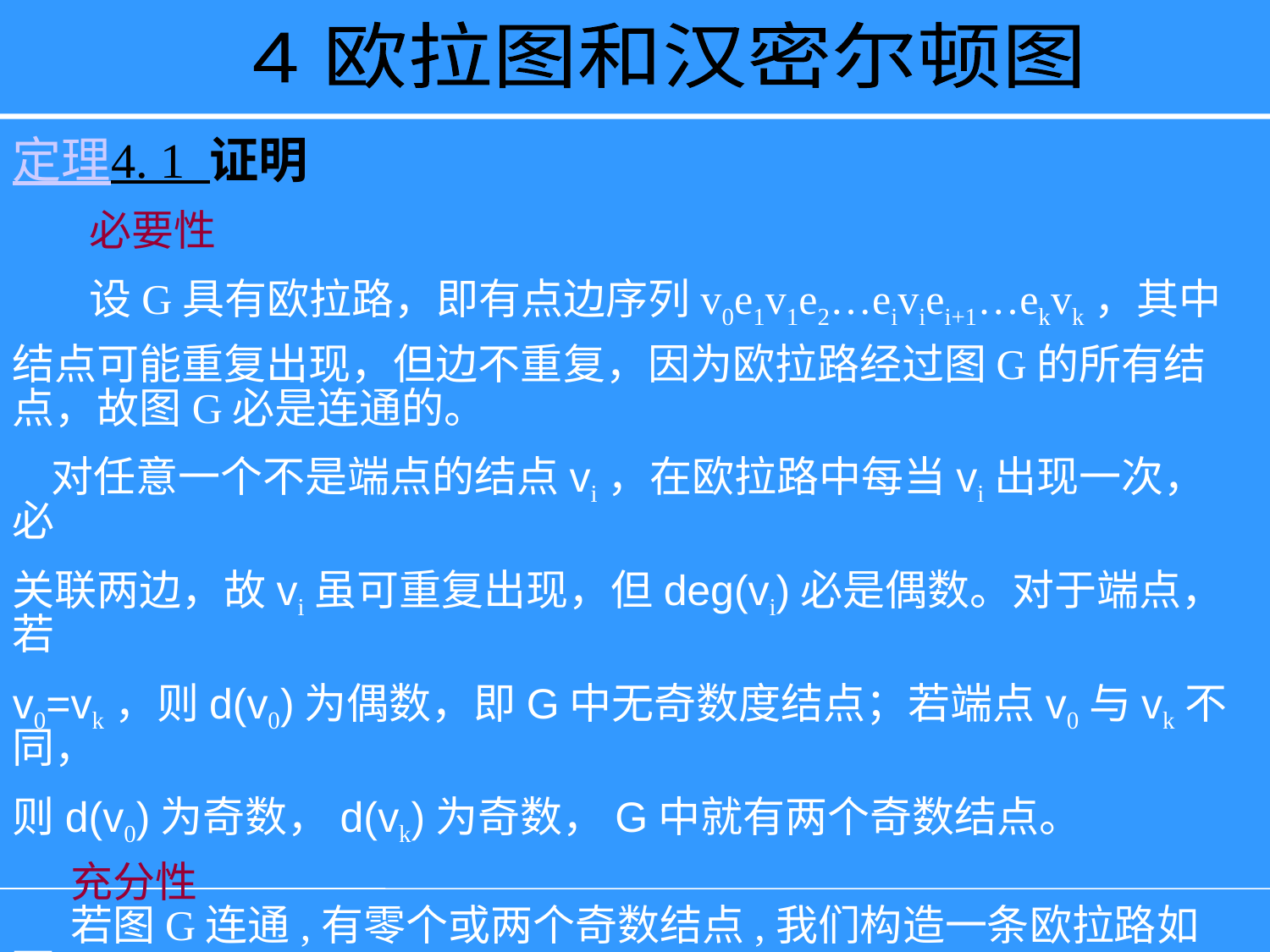

4 欧拉图和汉密尔顿图

定理4. 1  证明
       必要性
       设G具有欧拉路，即有点边序列v0e1v1e2…eiviei+1…ekvk，其中
结点可能重复出现，但边不重复，因为欧拉路经过图G的所有结点，故图G必是连通的。
   对任意一个不是端点的结点vi，在欧拉路中每当vi出现一次，必
关联两边，故vi虽可重复出现，但deg(vi)必是偶数。对于端点，若
v0=vk，则d(v0)为偶数，即G中无奇数度结点；若端点v0与vk不同，
则d(v0)为奇数，d(vk)为奇数，G中就有两个奇数结点。
     充分性
     若图G连通,有零个或两个奇数结点,我们构造一条欧拉路如下：